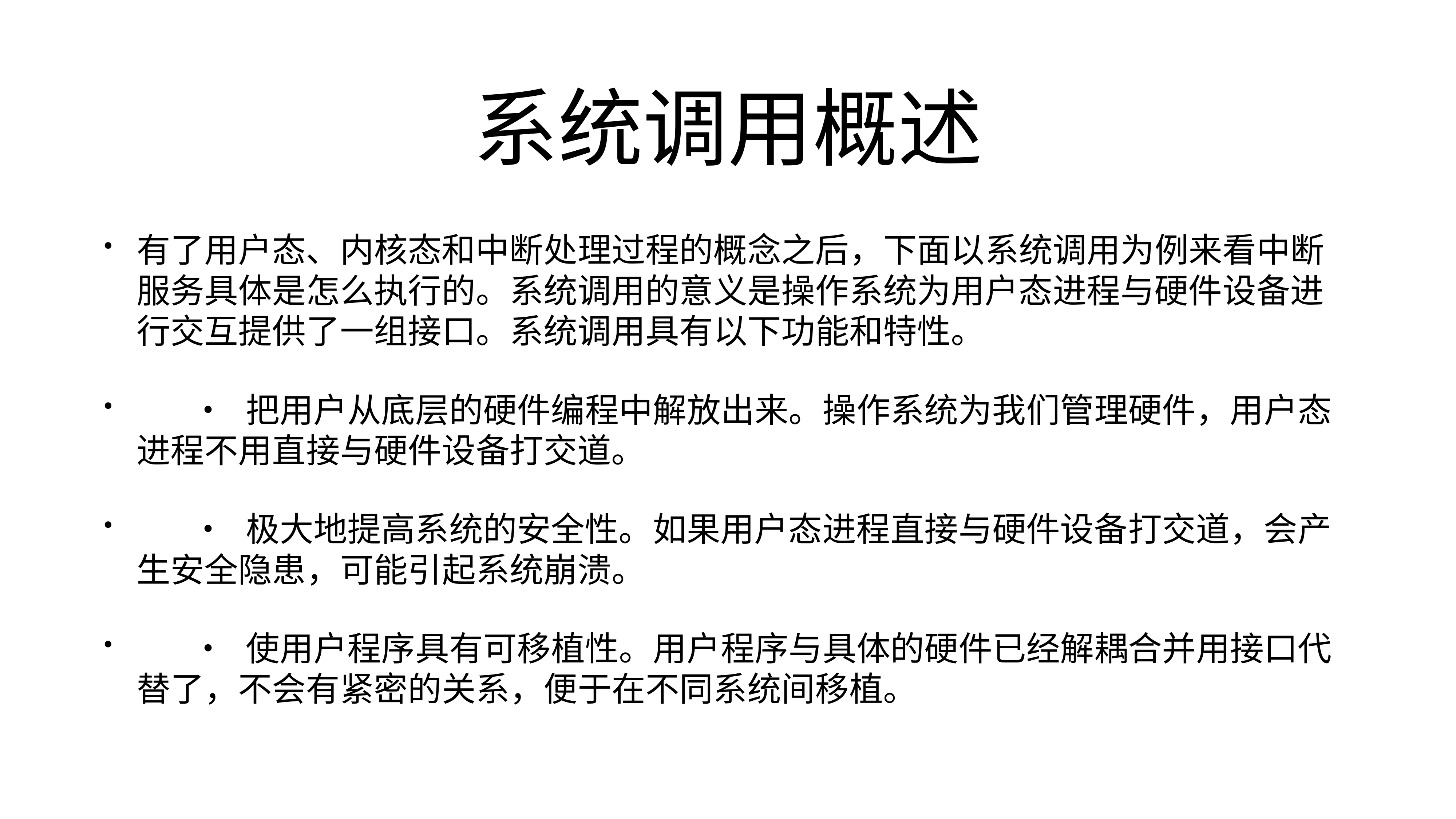

# 系统调用概述
有了用户态、内核态和中断处理过程的概念之后，下面以系统调用为例来看中断服务具体是怎么执行的。系统调用的意义是操作系统为用户态进程与硬件设备进行交互提供了一组接口。系统调用具有以下功能和特性。
	•	把用户从底层的硬件编程中解放出来。操作系统为我们管理硬件，用户态进程不用直接与硬件设备打交道。
	•	极大地提高系统的安全性。如果用户态进程直接与硬件设备打交道，会产生安全隐患，可能引起系统崩溃。
	•	使用户程序具有可移植性。用户程序与具体的硬件已经解耦合并用接口代替了，不会有紧密的关系，便于在不同系统间移植。